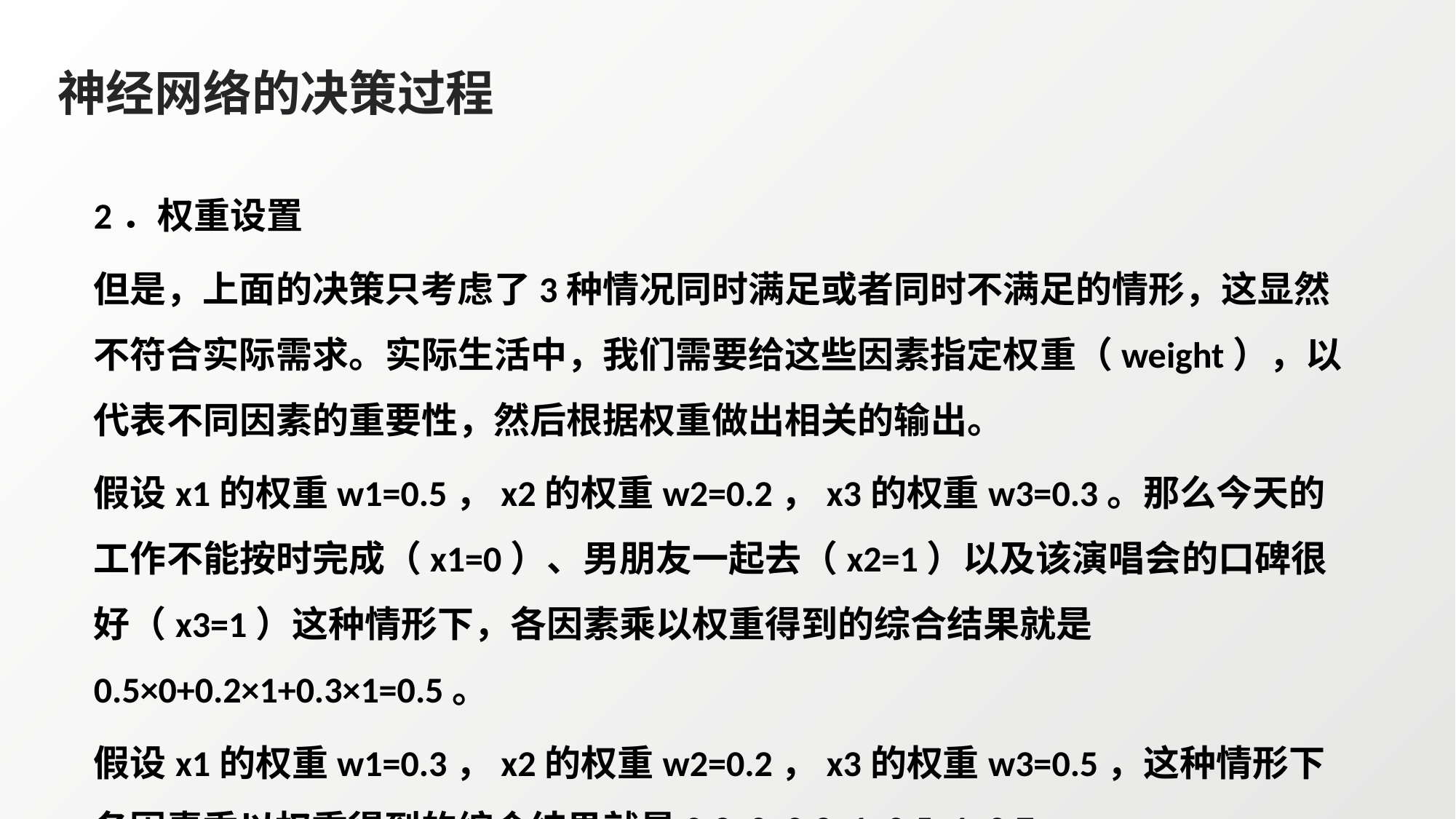

# 神经网络的决策过程
2．权重设置
但是，上面的决策只考虑了3种情况同时满足或者同时不满足的情形，这显然不符合实际需求。实际生活中，我们需要给这些因素指定权重（weight），以代表不同因素的重要性，然后根据权重做出相关的输出。
假设x1的权重w1=0.5，x2的权重w2=0.2，x3的权重w3=0.3。那么今天的工作不能按时完成（x1=0）、男朋友一起去（x2=1）以及该演唱会的口碑很好（x3=1）这种情形下，各因素乘以权重得到的综合结果就是0.5×0+0.2×1+0.3×1=0.5。
假设x1的权重w1=0.3，x2的权重w2=0.2，x3的权重w3=0.5，这种情形下各因素乘以权重得到的综合结果就是0.3×0+0.2×1+0.5×1=0.7。